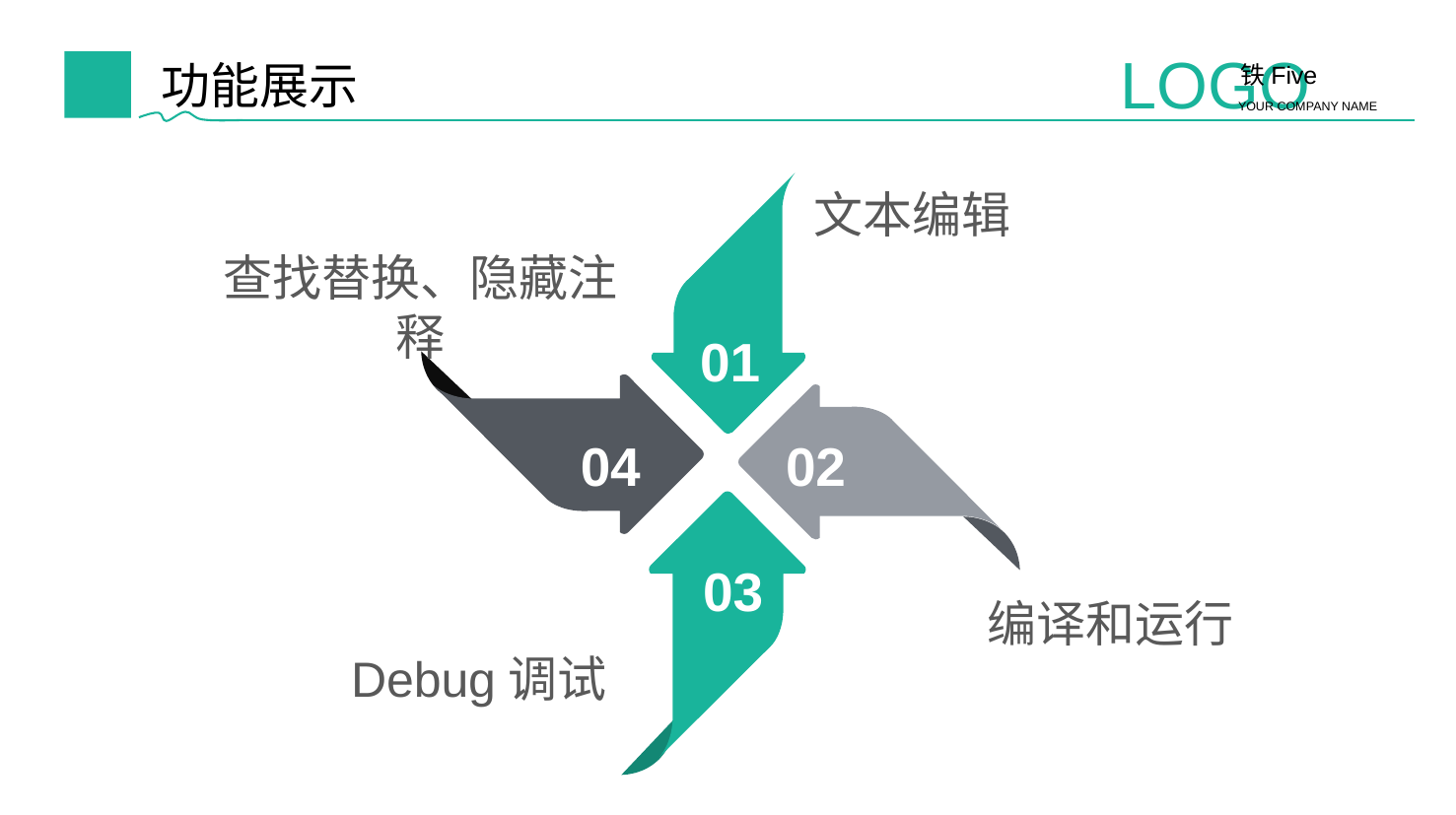

LOGO
铁Five
YOUR COMPANY NAME
功能展示

文本编辑

查找替换、隐藏注释
01

04
02

03
编译和运行
Debug调试